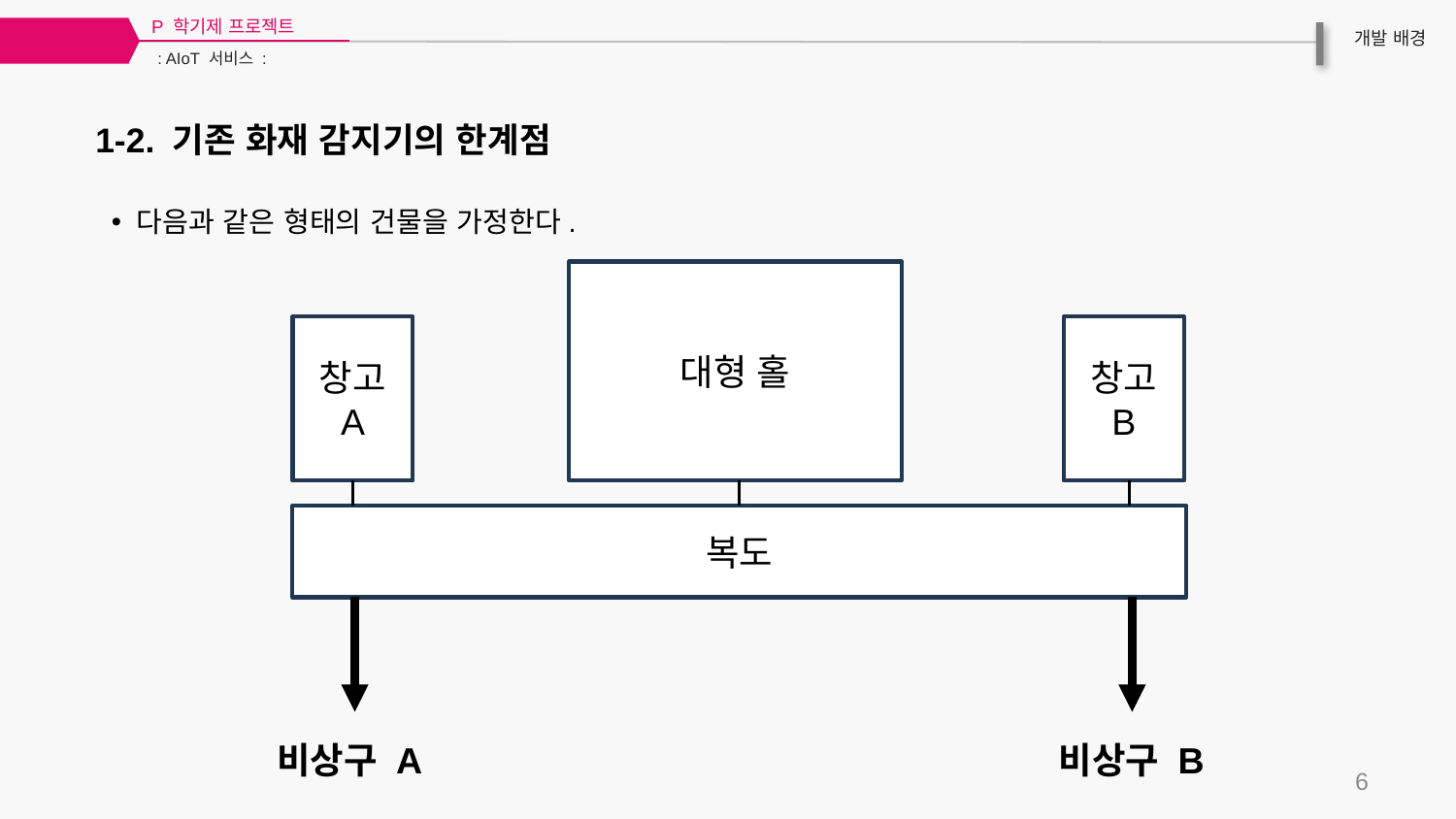

P 학기제 프로젝트

01
개발 배경

: AIoT 서비스 :
1-2. 기존 화재 감지기의 한계점
 다음과 같은 형태의 건물을 가정한다.
대형 홀
창고 A
창고 B
복도
비상구 A
비상구 B
6